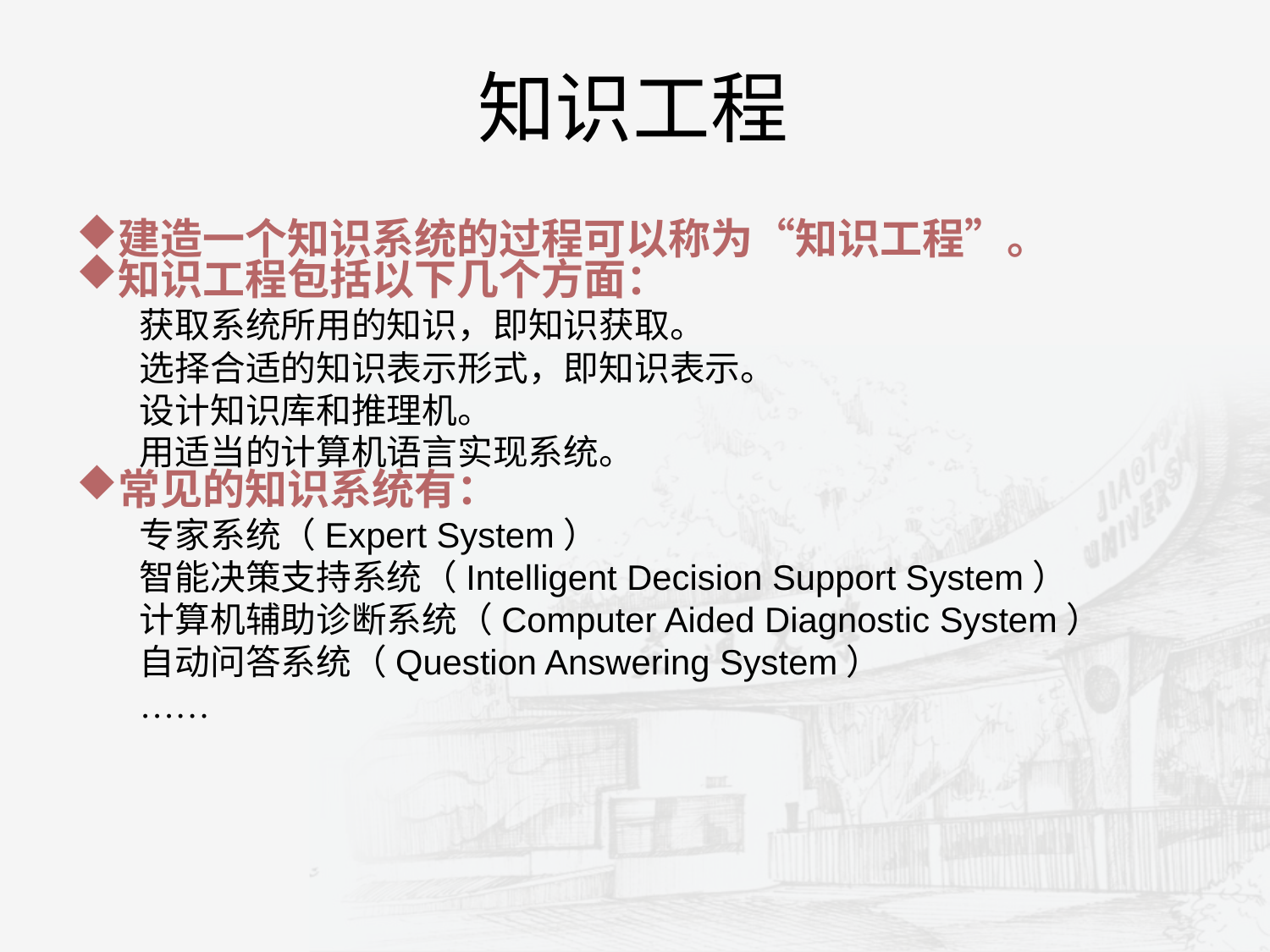

知识工程
建造一个知识系统的过程可以称为“知识工程”。
知识工程包括以下几个方面：
获取系统所用的知识，即知识获取。
选择合适的知识表示形式，即知识表示。
设计知识库和推理机。
用适当的计算机语言实现系统。
常见的知识系统有：
专家系统（Expert System）
智能决策支持系统（Intelligent Decision Support System）
计算机辅助诊断系统（Computer Aided Diagnostic System）
自动问答系统（Question Answering System）
……
63